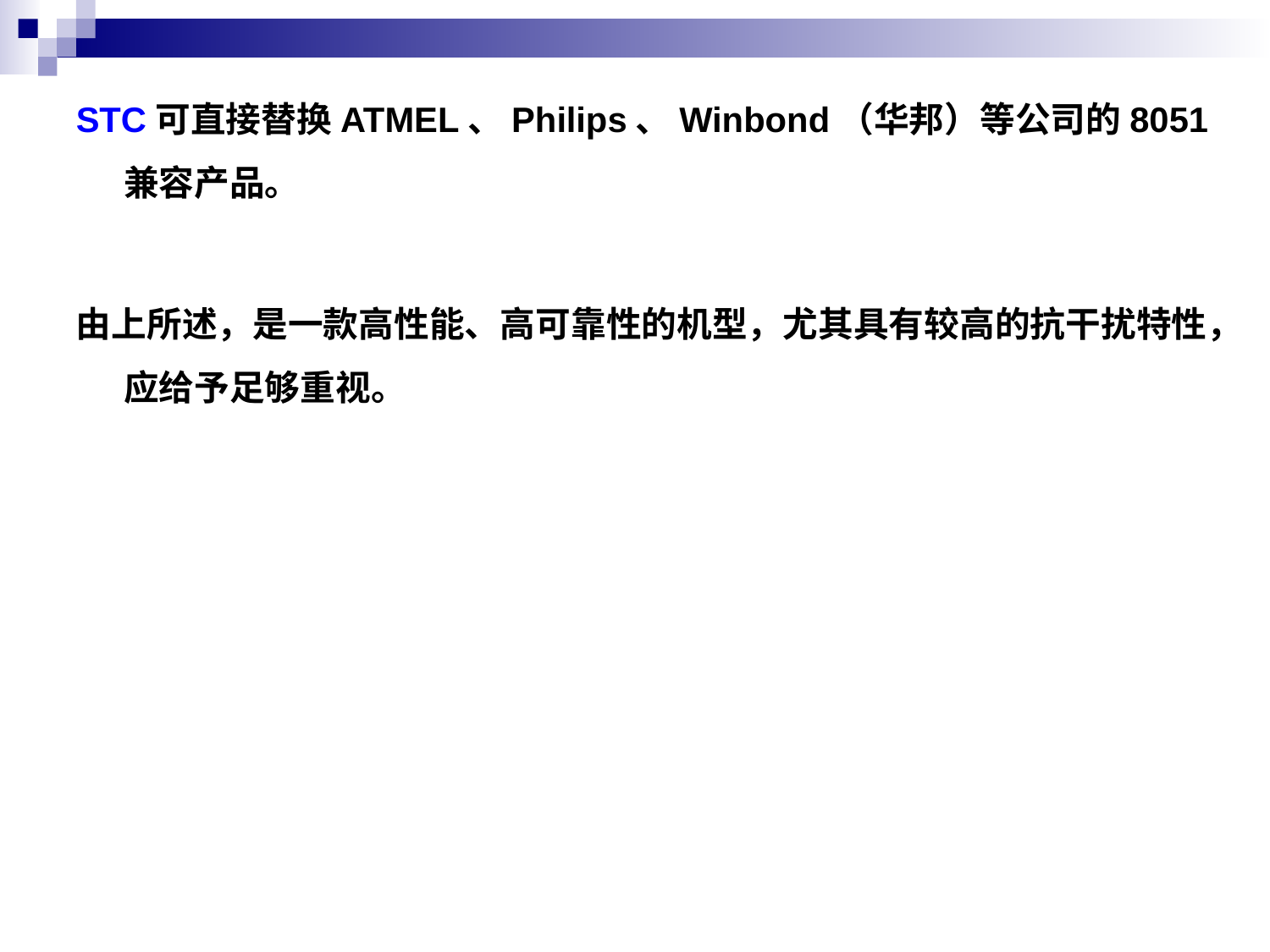

STC可直接替换ATMEL、Philips、Winbond（华邦）等公司的8051兼容产品。

由上所述，是一款高性能、高可靠性的机型，尤其具有较高的抗干扰特性，应给予足够重视。